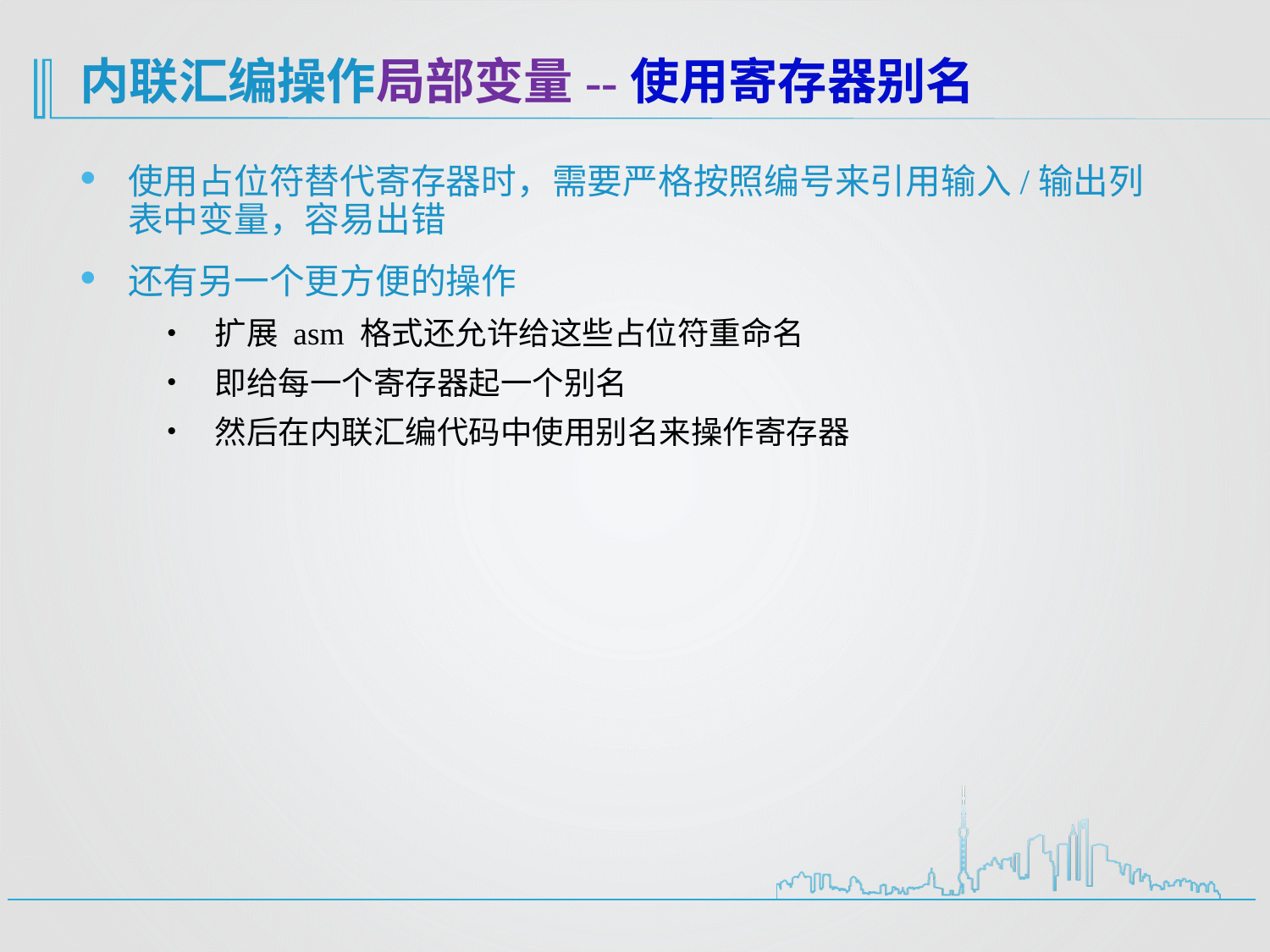

# 内联汇编操作局部变量--使用寄存器别名
使用占位符替代寄存器时，需要严格按照编号来引用输入/输出列表中变量，容易出错
还有另一个更方便的操作
扩展 asm 格式还允许给这些占位符重命名
即给每一个寄存器起一个别名
然后在内联汇编代码中使用别名来操作寄存器